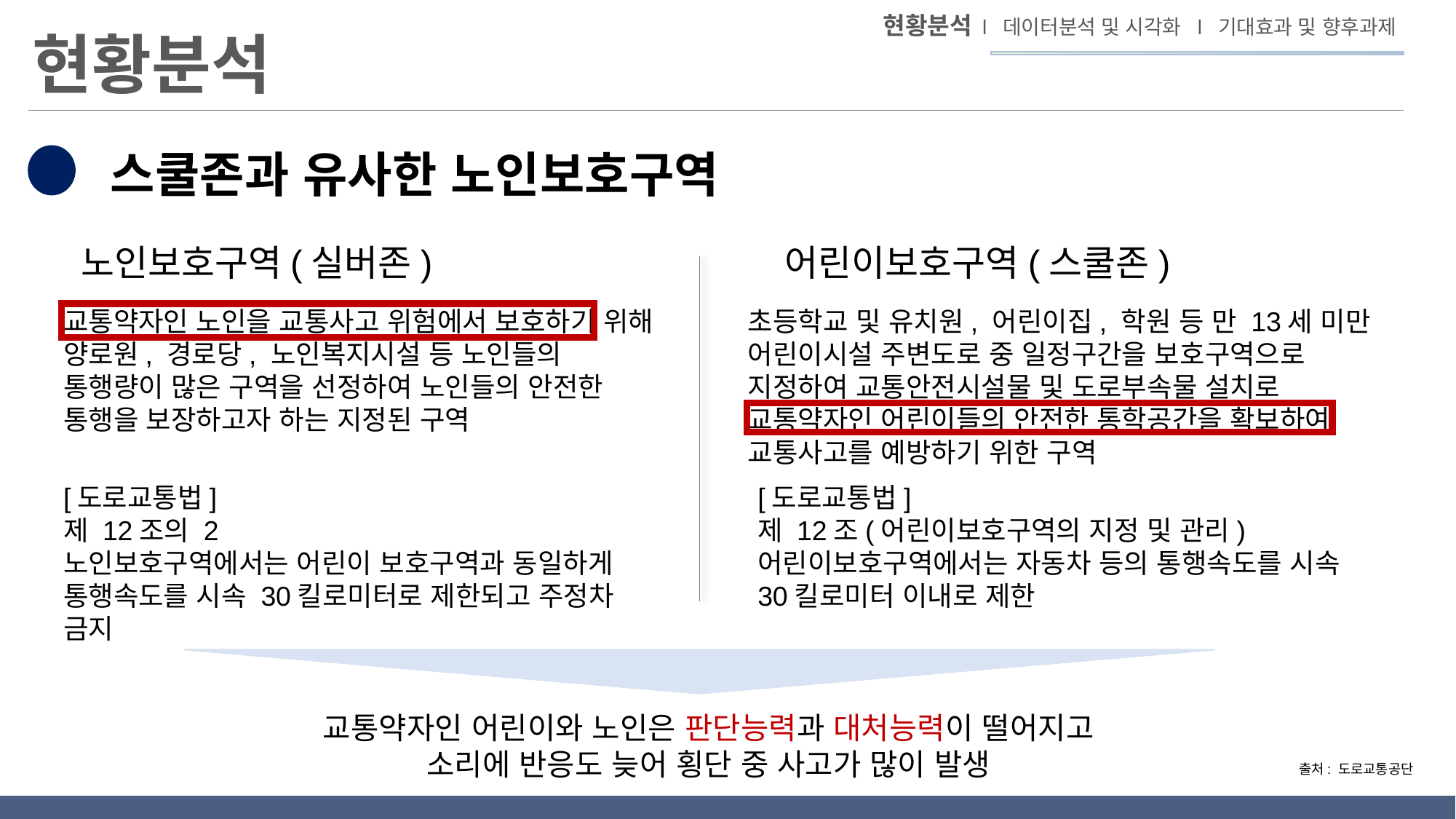

현황분석 l  데이터분석 및 시각화  l  기대효과 및 향후과제
현황분석

스쿨존과 유사한 노인보호구역

노인보호구역(실버존)
어린이보호구역(스쿨존)

교통약자인 노인을 교통사고 위험에서 보호하기 위해 양로원, 경로당, 노인복지시설 등 노인들의 통행량이 많은 구역을 선정하여 노인들의 안전한 통행을 보장하고자 하는 지정된 구역
초등학교 및 유치원, 어린이집, 학원 등 만 13세 미만 어린이시설 주변도로 중 일정구간을 보호구역으로 지정하여 교통안전시설물 및 도로부속물 설치로 교통약자인 어린이들의 안전한 통학공간을 확보하여 교통사고를 예방하기 위한 구역

[도로교통법]
제 12조의 2
노인보호구역에서는 어린이 보호구역과 동일하게 통행속도를 시속 30킬로미터로 제한되고 주정차 금지
[도로교통법]
제 12조(어린이보호구역의 지정 및 관리)
어린이보호구역에서는 자동차 등의 통행속도를 시속 30킬로미터 이내로 제한

교통약자인 어린이와 노인은 판단능력과 대처능력이 떨어지고 소리에 반응도 늦어 횡단 중 사고가 많이 발생
출처: 도로교통공단